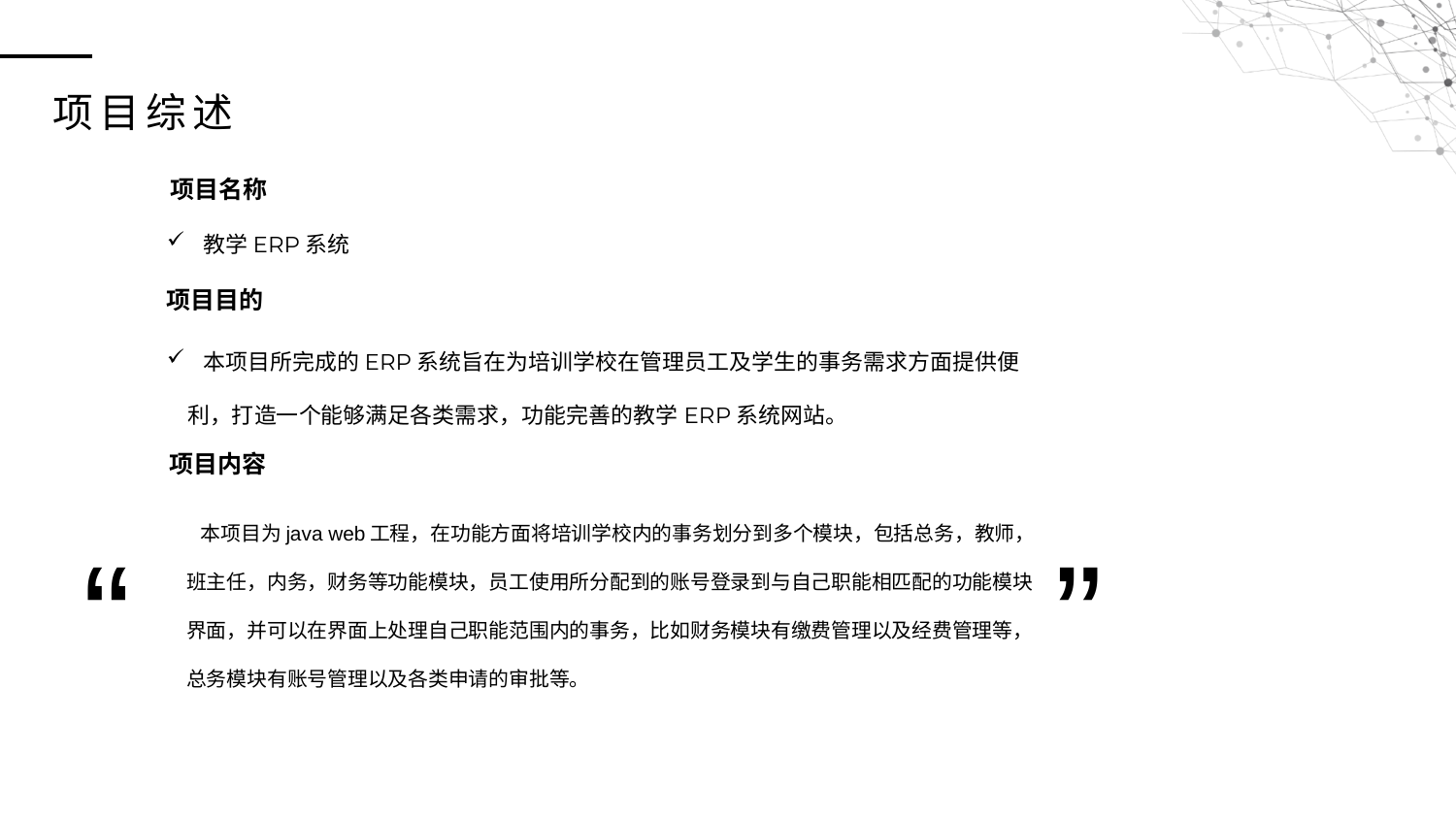

项目综述
项目名称
  教学ERP系统
项目目的
  本项目所完成的ERP系统旨在为培训学校在管理员工及学生的事务需求方面提供便利，打造一个能够满足各类需求，功能完善的教学ERP系统网站。
“
”
项目内容
  本项目为java web工程，在功能方面将培训学校内的事务划分到多个模块，包括总务，教师，班主任，内务，财务等功能模块，员工使用所分配到的账号登录到与自己职能相匹配的功能模块界面，并可以在界面上处理自己职能范围内的事务，比如财务模块有缴费管理以及经费管理等，总务模块有账号管理以及各类申请的审批等。